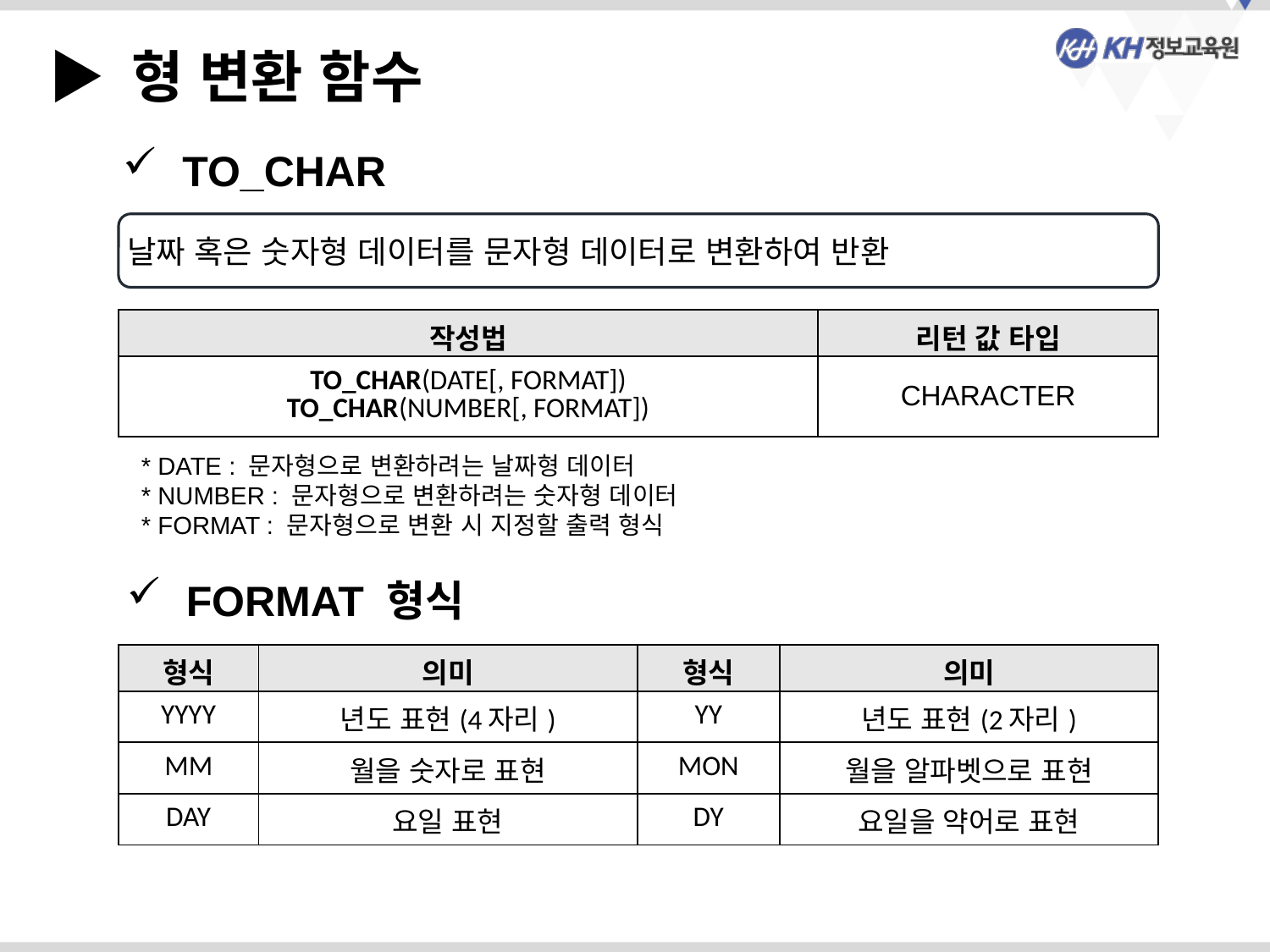

▶ 형 변환 함수
 TO_CHAR
날짜 혹은 숫자형 데이터를 문자형 데이터로 변환하여 반환
| 작성법 | 리턴 값 타입 |
| --- | --- |
| TO\_CHAR(DATE[, FORMAT]) TO\_CHAR(NUMBER[, FORMAT]) | CHARACTER |
* DATE : 문자형으로 변환하려는 날짜형 데이터
* NUMBER : 문자형으로 변환하려는 숫자형 데이터
* FORMAT : 문자형으로 변환 시 지정할 출력 형식
 FORMAT 형식
| 형식 | 의미 | 형식 | 의미 |
| --- | --- | --- | --- |
| YYYY | 년도 표현(4자리) | YY | 년도 표현(2자리) |
| MM | 월을 숫자로 표현 | MON | 월을 알파벳으로 표현 |
| DAY | 요일 표현 | DY | 요일을 약어로 표현 |